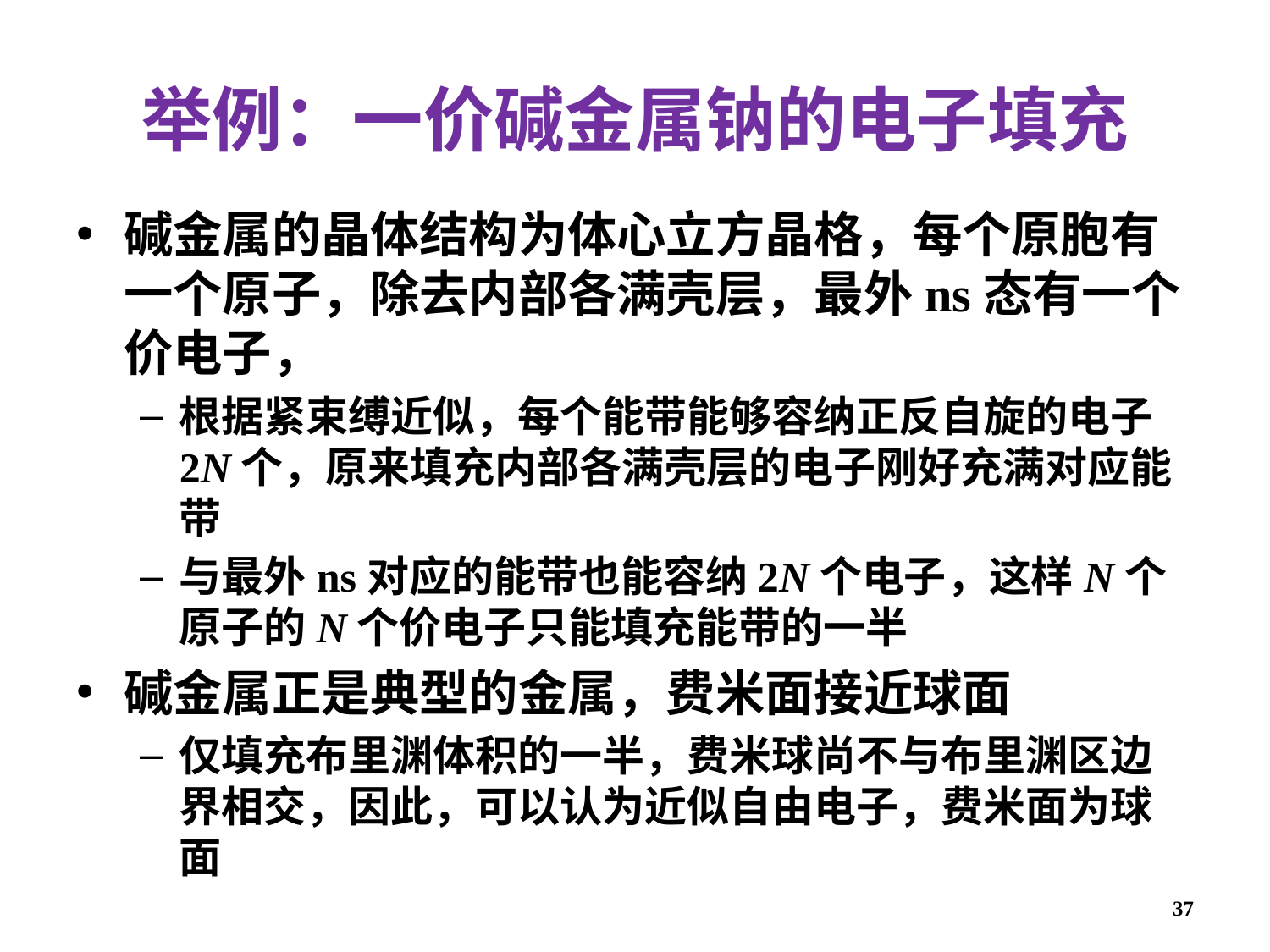

# 举例：一价碱金属钠的电子填充
碱金属的晶体结构为体心立方晶格，每个原胞有一个原子，除去内部各满壳层，最外ns态有一个价电子，
根据紧束缚近似，每个能带能够容纳正反自旋的电子2N个，原来填充内部各满壳层的电子刚好充满对应能带
与最外ns对应的能带也能容纳2N个电子，这样N个原子的N个价电子只能填充能带的一半
碱金属正是典型的金属，费米面接近球面
仅填充布里渊体积的一半，费米球尚不与布里渊区边界相交，因此，可以认为近似自由电子，费米面为球面
37